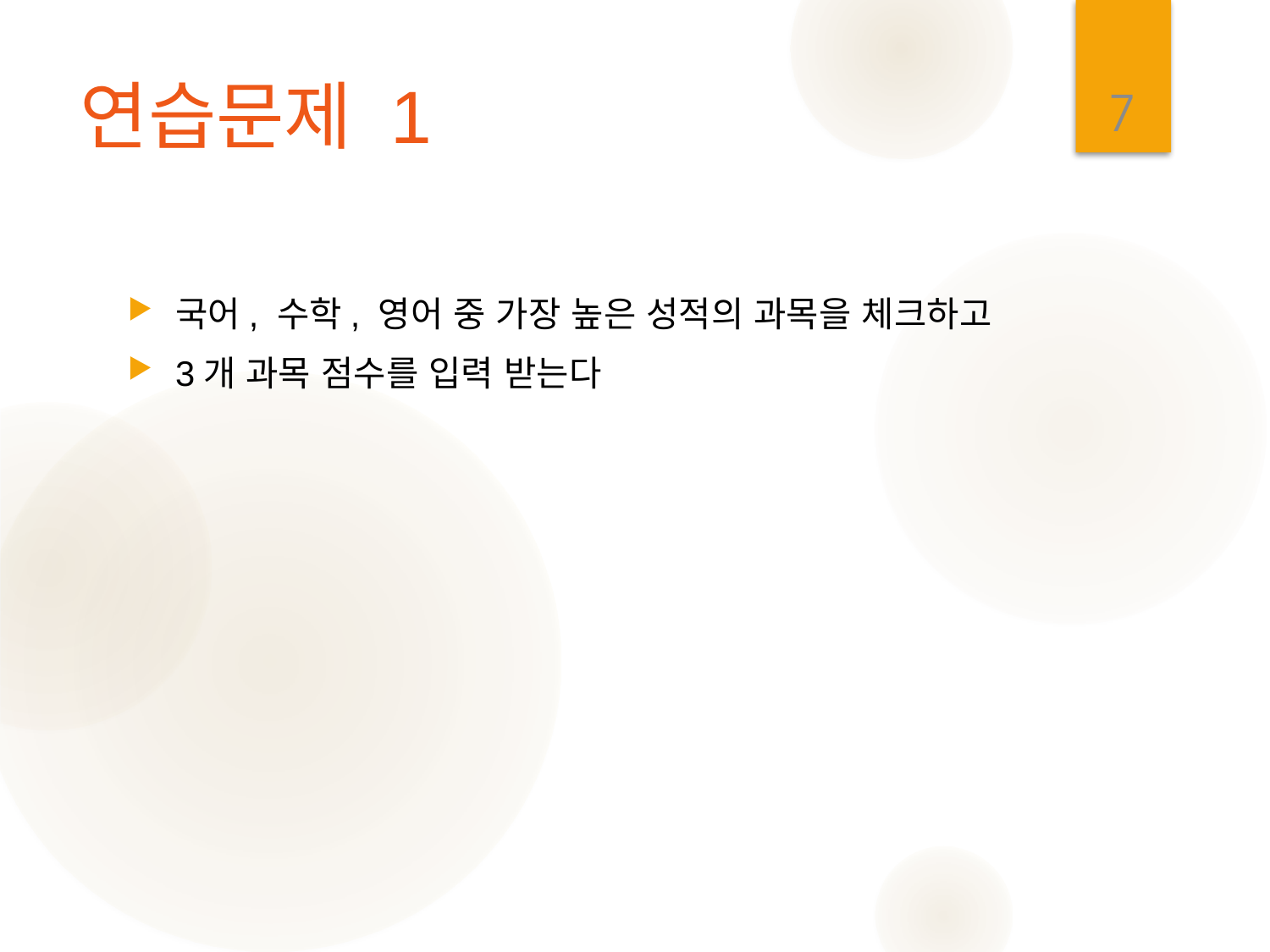

7
# 연습문제 1
국어, 수학, 영어 중 가장 높은 성적의 과목을 체크하고
3개 과목 점수를 입력 받는다